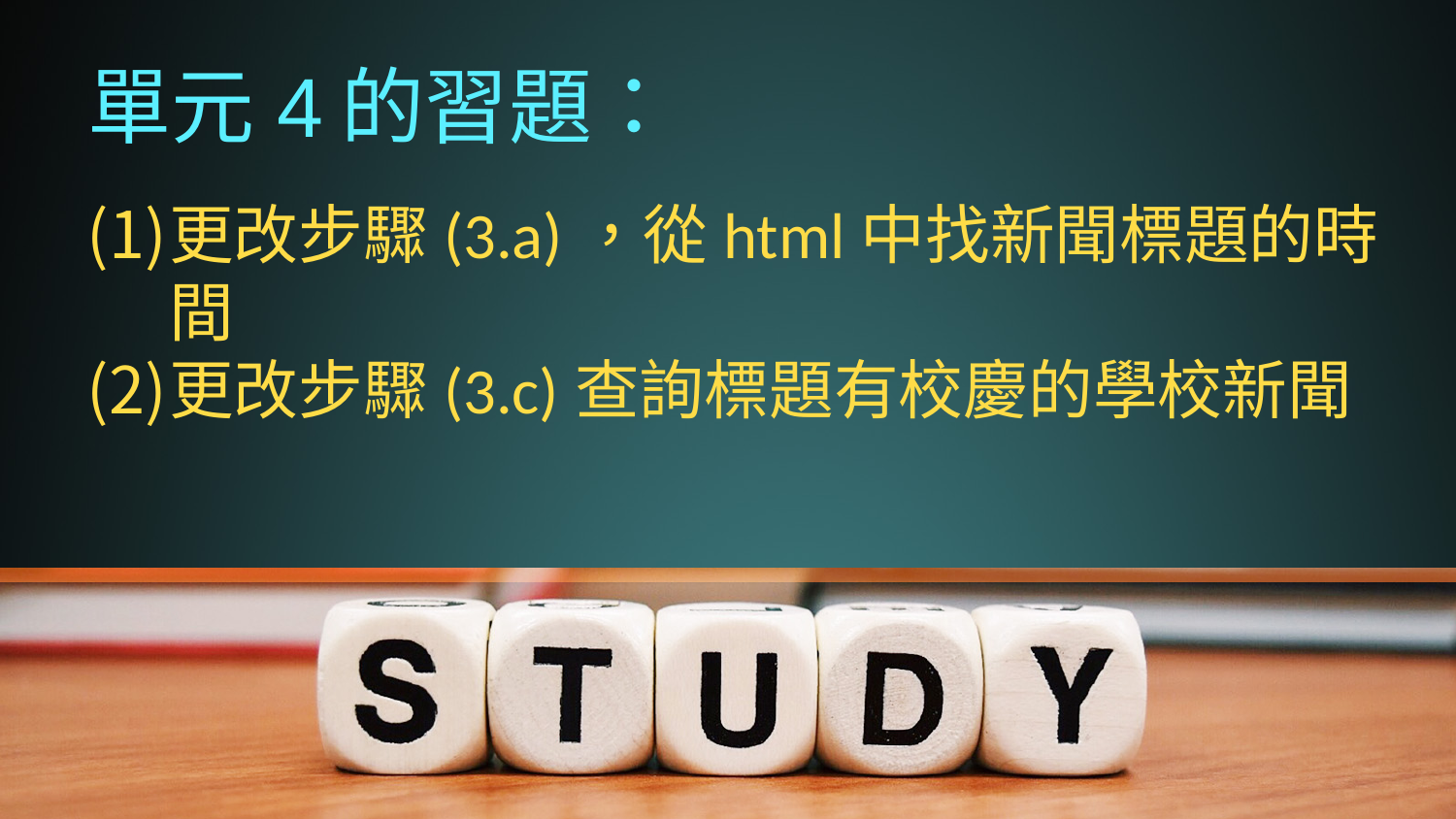

# 單元4的習題：
更改步驟(3.a)，從html中找新聞標題的時間
更改步驟(3.c)查詢標題有校慶的學校新聞